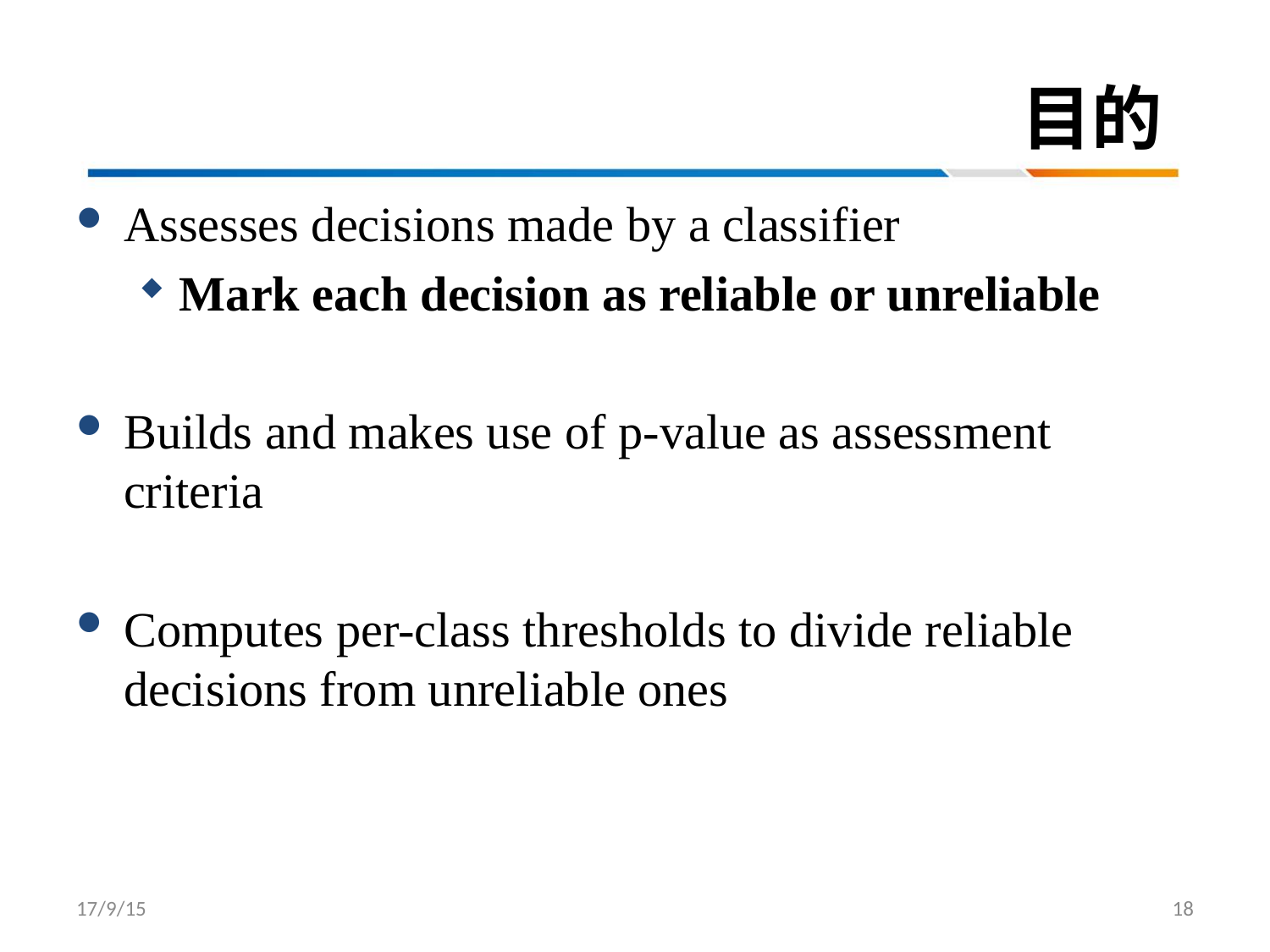

# 目的
Assesses decisions made by a classifier
Mark each decision as reliable or unreliable

Builds and makes use of p-value as assessment criteria

Computes per-class thresholds to divide reliable decisions from unreliable ones

17/9/15
18